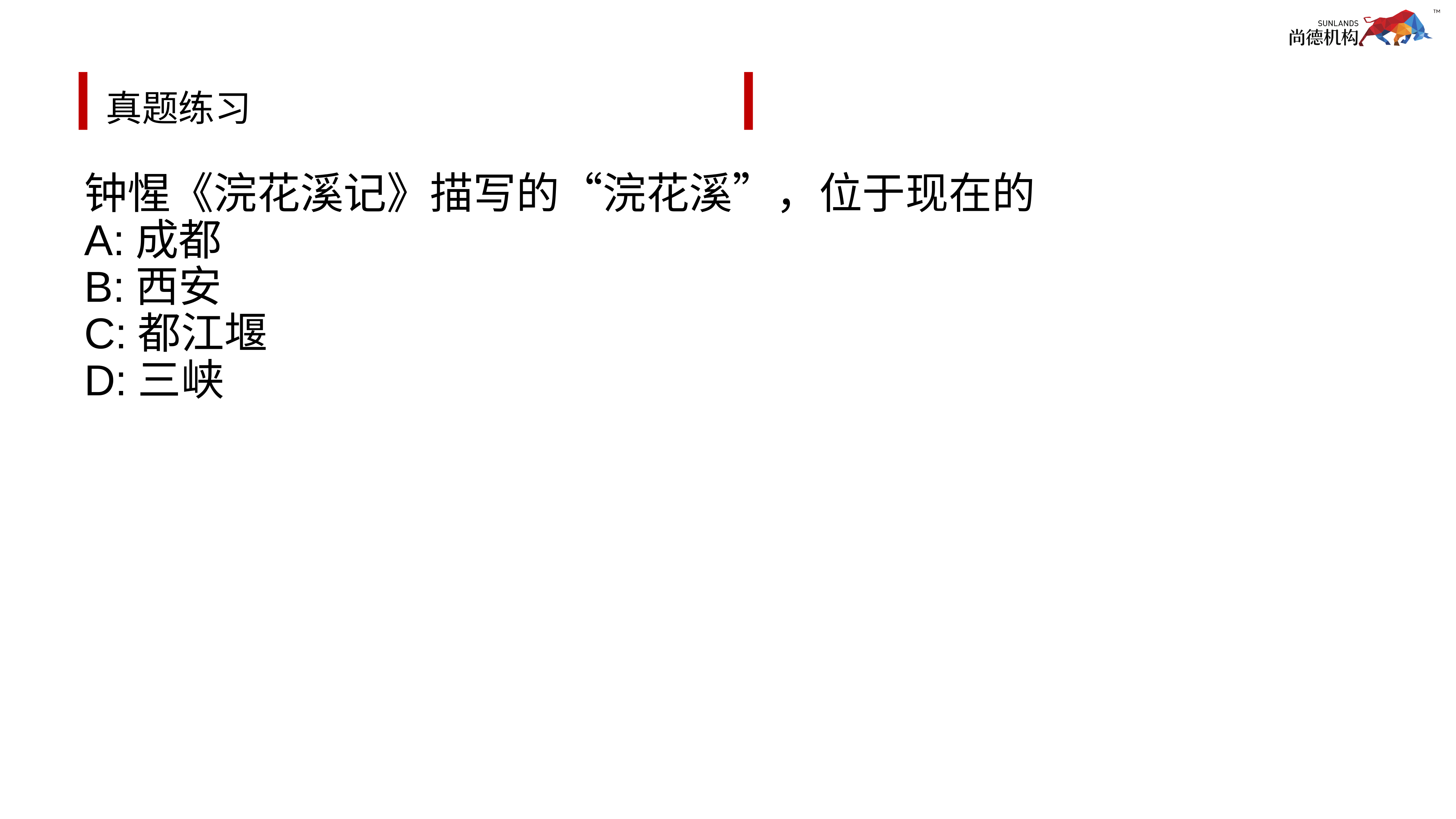

# 真题练习
钟惺《浣花溪记》描写的“浣花溪”，位于现在的
A:成都
B:西安
C:都江堰
D:三峡